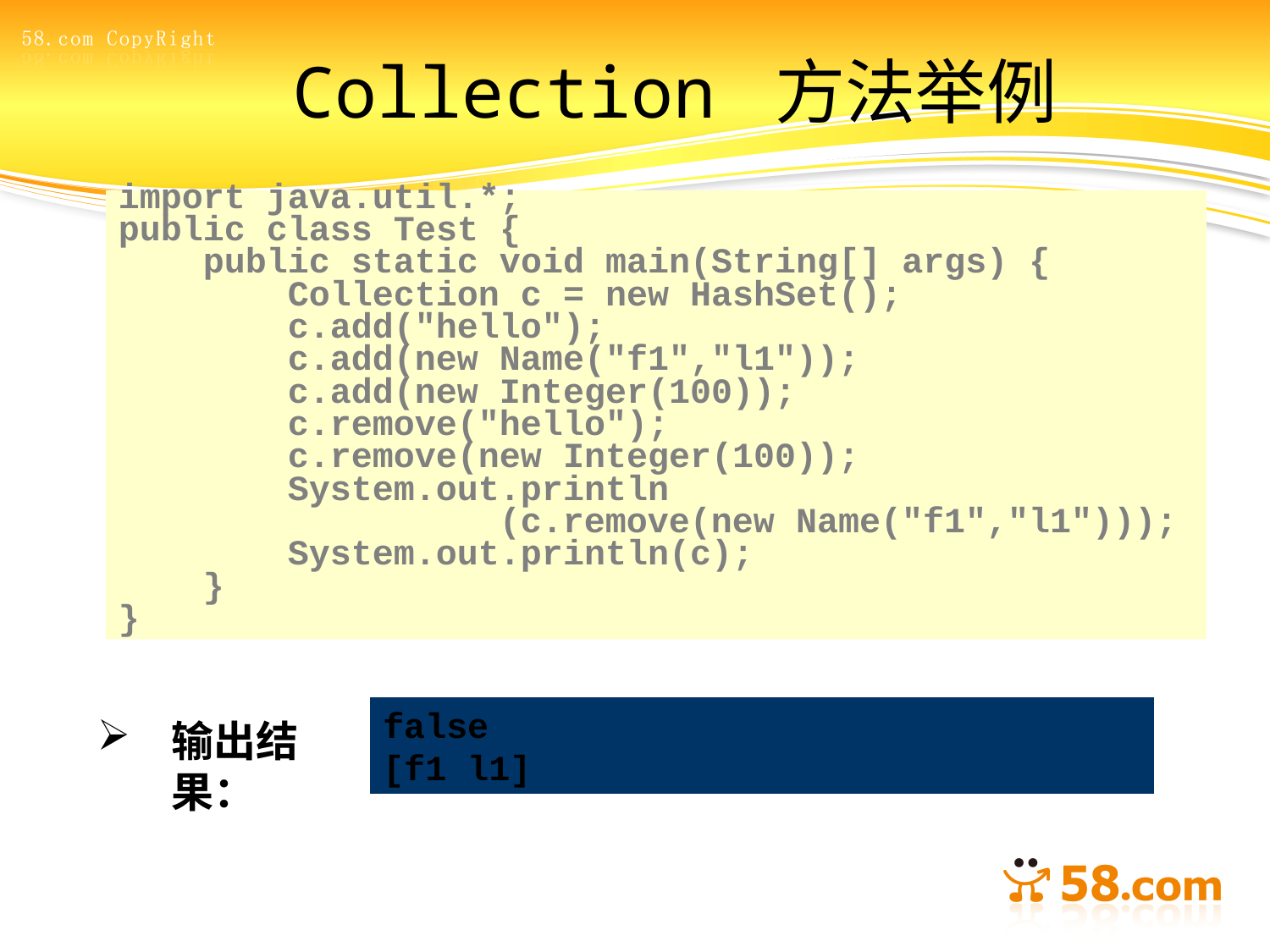

# Collection 方法举例
import java.util.*;
public class Test {
    public static void main(String[] args) {
        Collection c = new HashSet();
        c.add("hello");
        c.add(new Name("f1","l1"));
        c.add(new Integer(100));
        c.remove("hello");
        c.remove(new Integer(100));
        System.out.println
                  (c.remove(new Name("f1","l1")));
        System.out.println(c);
    }
}
false
[f1 l1]
输出结果：